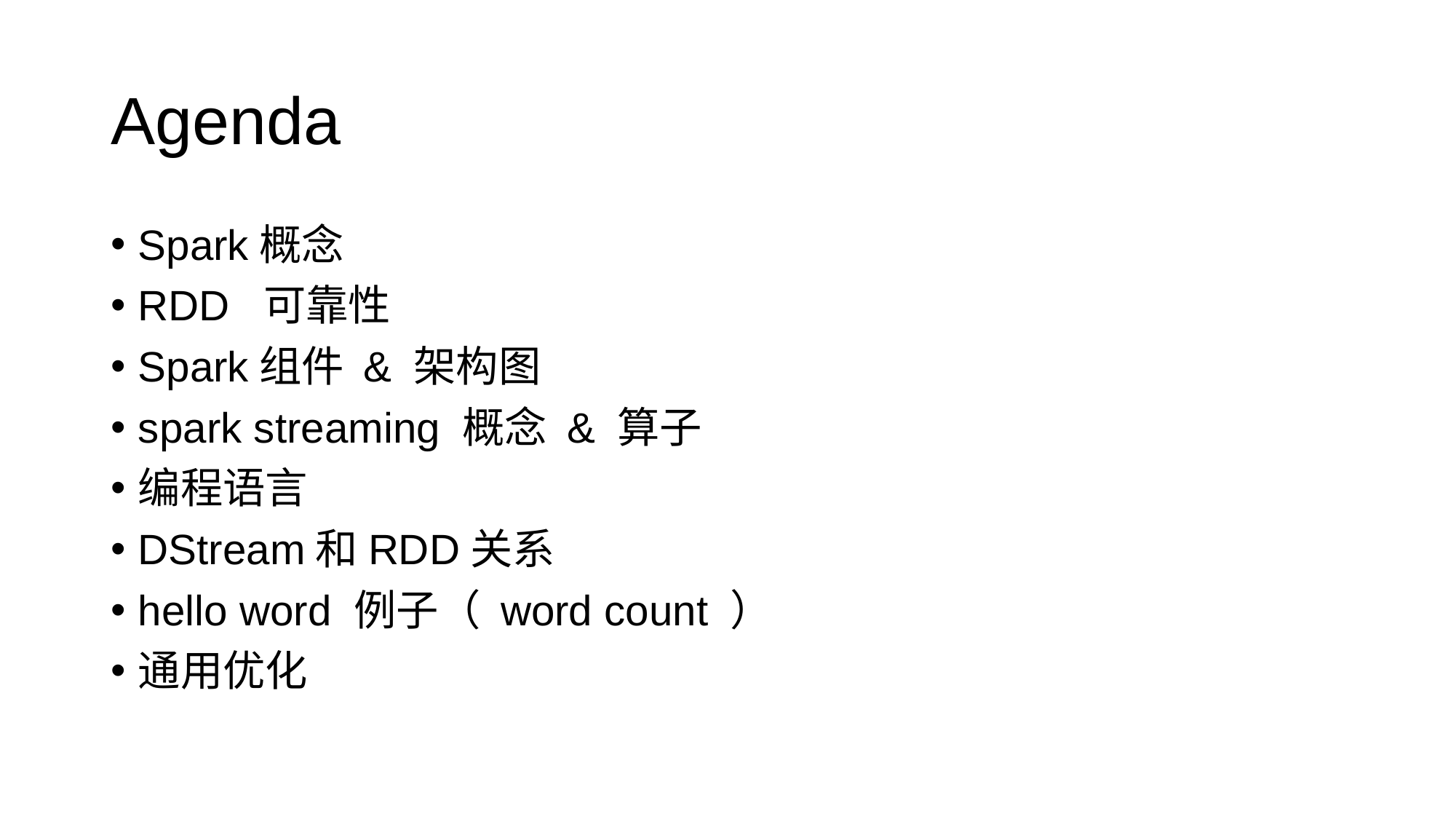

# Agenda
Spark概念
RDD  可靠性
Spark组件 & 架构图
spark streaming 概念 & 算子
编程语言
DStream和RDD关系
hello word 例子（ word count ）
通用优化